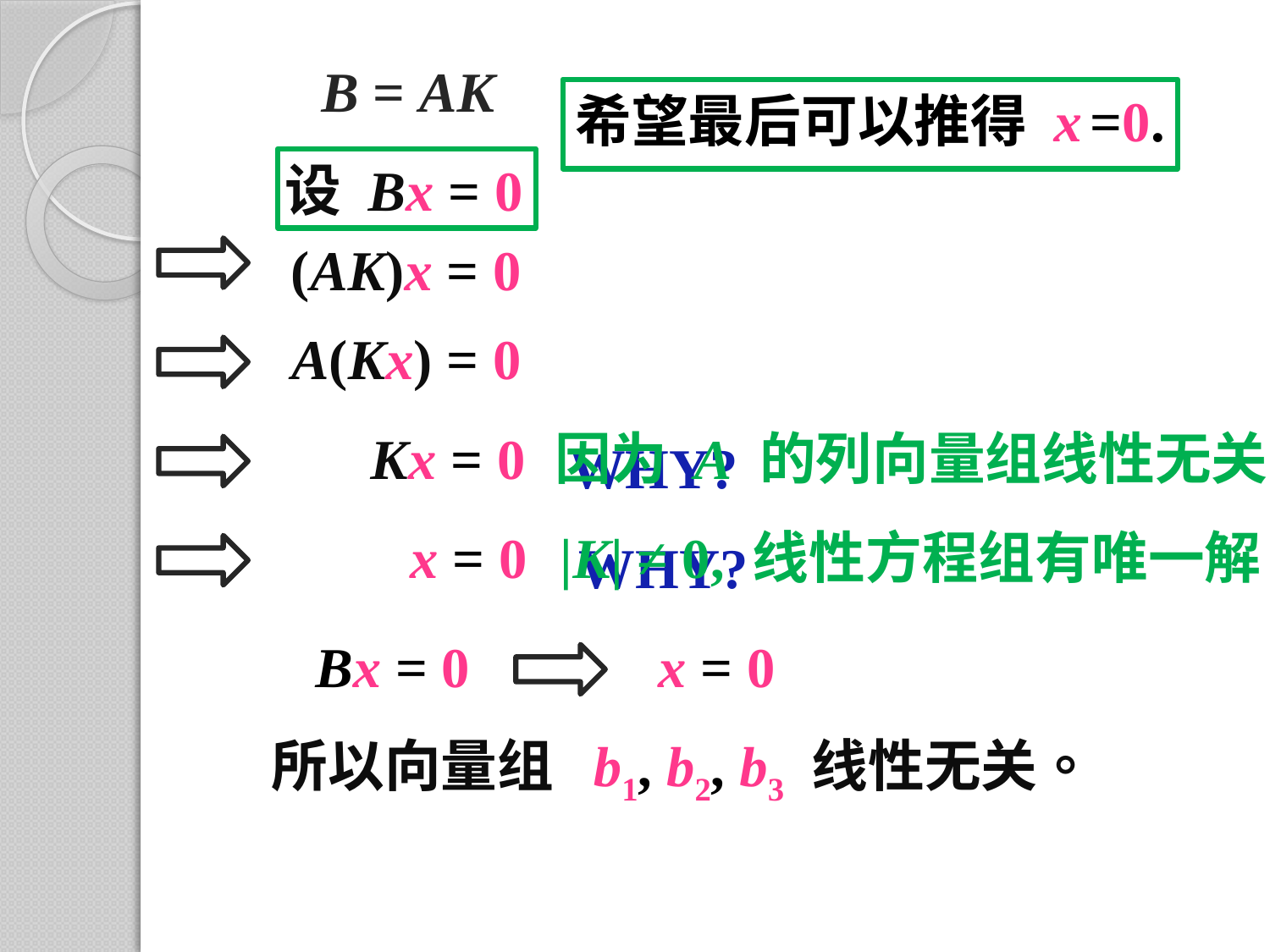

B = AK
希望最后可以推得 x =0.
设 Bx = 0

(AK)x = 0

A(Kx) = 0

Kx = 0
因为 A 的列向量组线性无关
WHY?

x = 0
|K| ≠ 0, 线性方程组有唯一解
WHY?

 Bx = 0
x = 0

所以向量组  b1, b2, b3 线性无关。